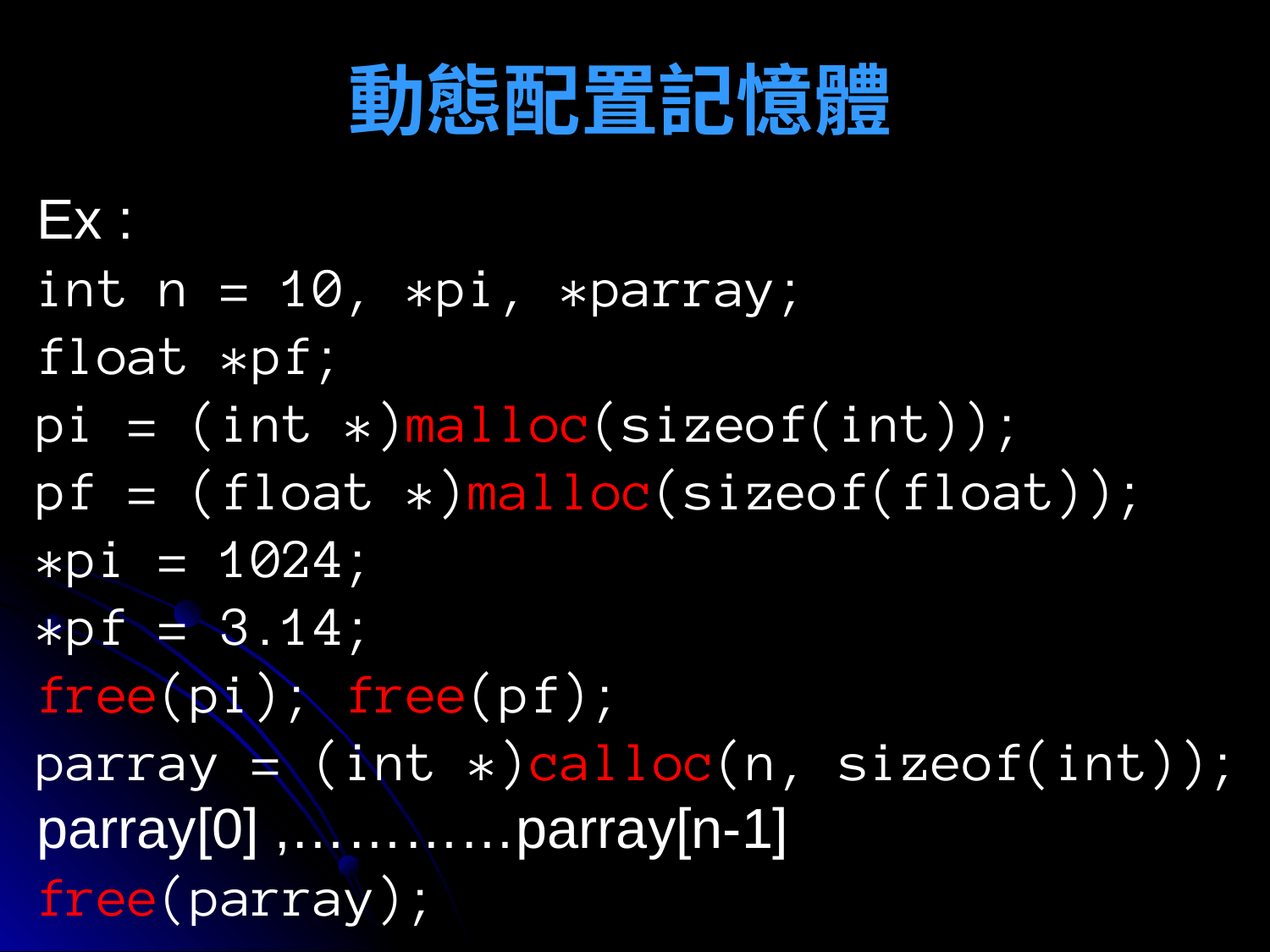

動態配置記憶體

Ex :
int n = 10, *pi, *parray;
float *pf;
pi = (int *)malloc(sizeof(int));
pf = (float *)malloc(sizeof(float));
*pi = 1024;
*pf = 3.14;
free(pi); free(pf);
parray = (int *)calloc(n, sizeof(int));
parray[0] ,…………parray[n-1]
free(parray);